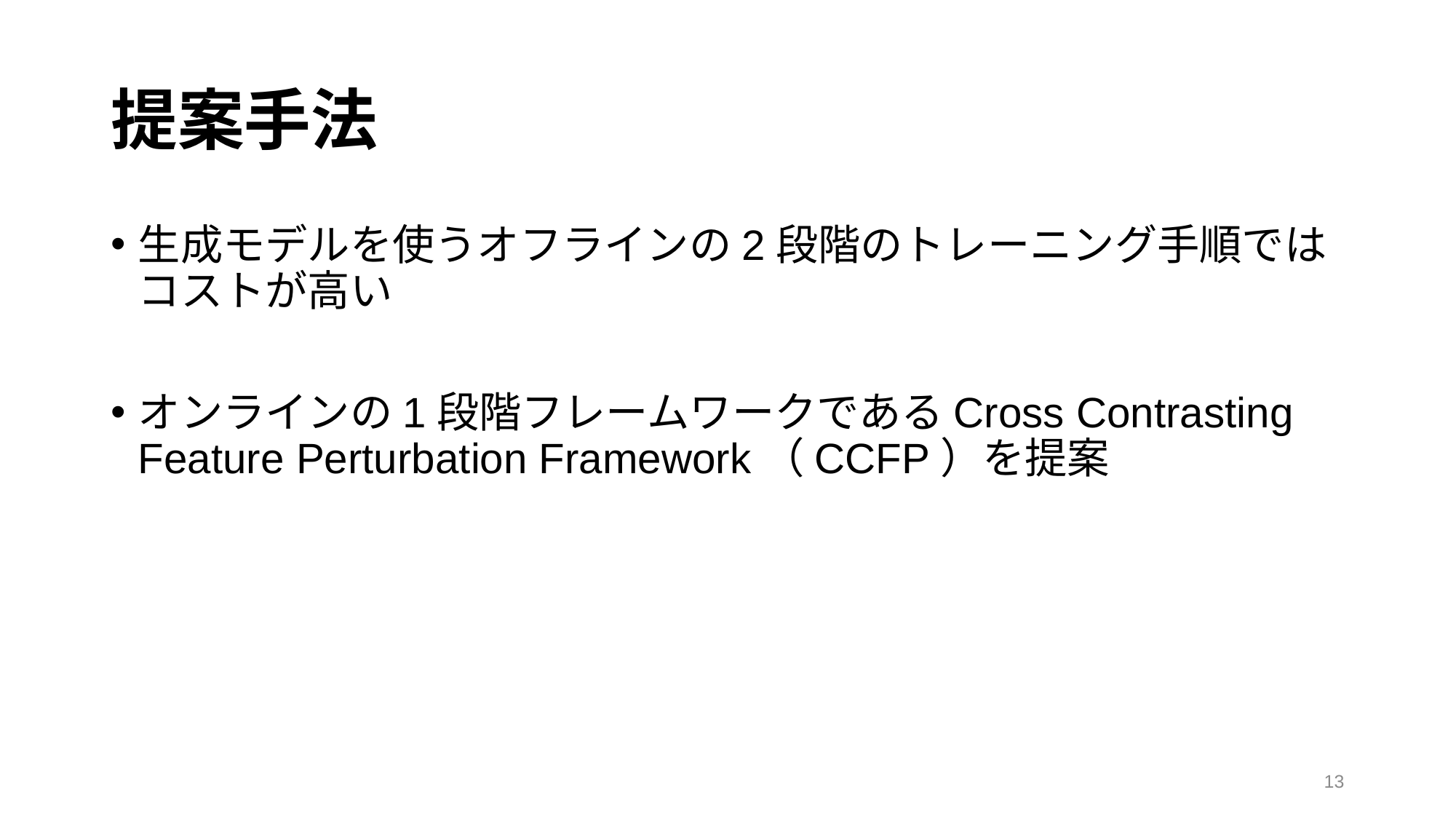

# 提案手法
生成モデルを使うオフラインの2段階のトレーニング手順ではコストが高い

オンラインの1段階フレームワークであるCross Contrasting Feature Perturbation Framework（CCFP）を提案
13